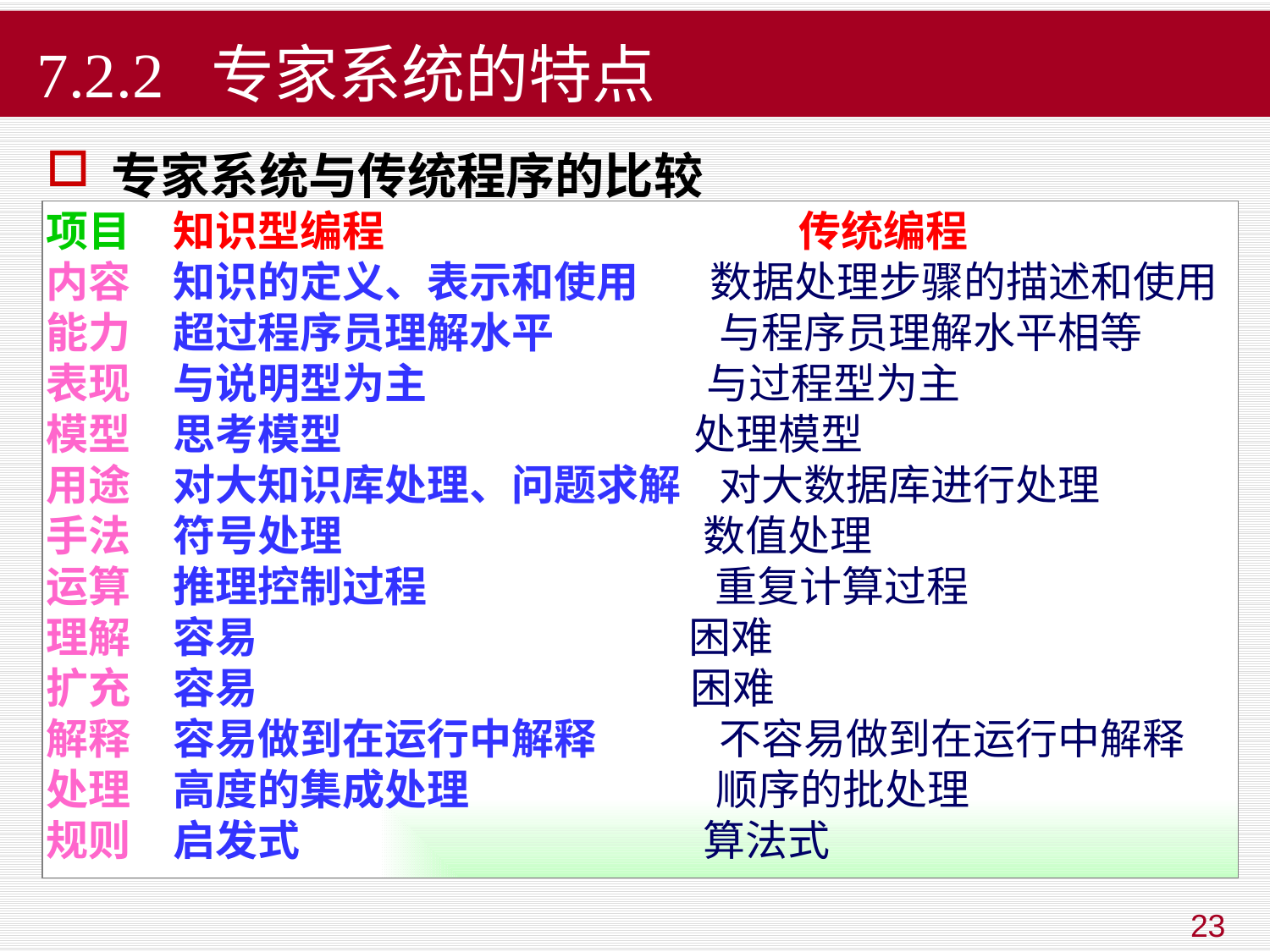

#
7.2.2  专家系统的特点
专家系统与传统程序的比较
项目	知识型编程	                                       传统编程
内容	知识的定义、表示和使用	   数据处理步骤的描述和使用
能力	超过程序员理解水平	    与程序员理解水平相等
表现	与说明型为主	                与过程型为主
模型	思考模型	                            处理模型
用途	对大知识库处理、问题求解    对大数据库进行处理
手法	符号处理	                             数值处理
运算	推理控制过程	                 重复计算过程
理解	容易	                                         困难
扩充	容易	                                         困难
解释	容易做到在运行中解释	    不容易做到在运行中解释处理	高度的集成处理	                 顺序的批处理
规则	启发式	                             算法式

23